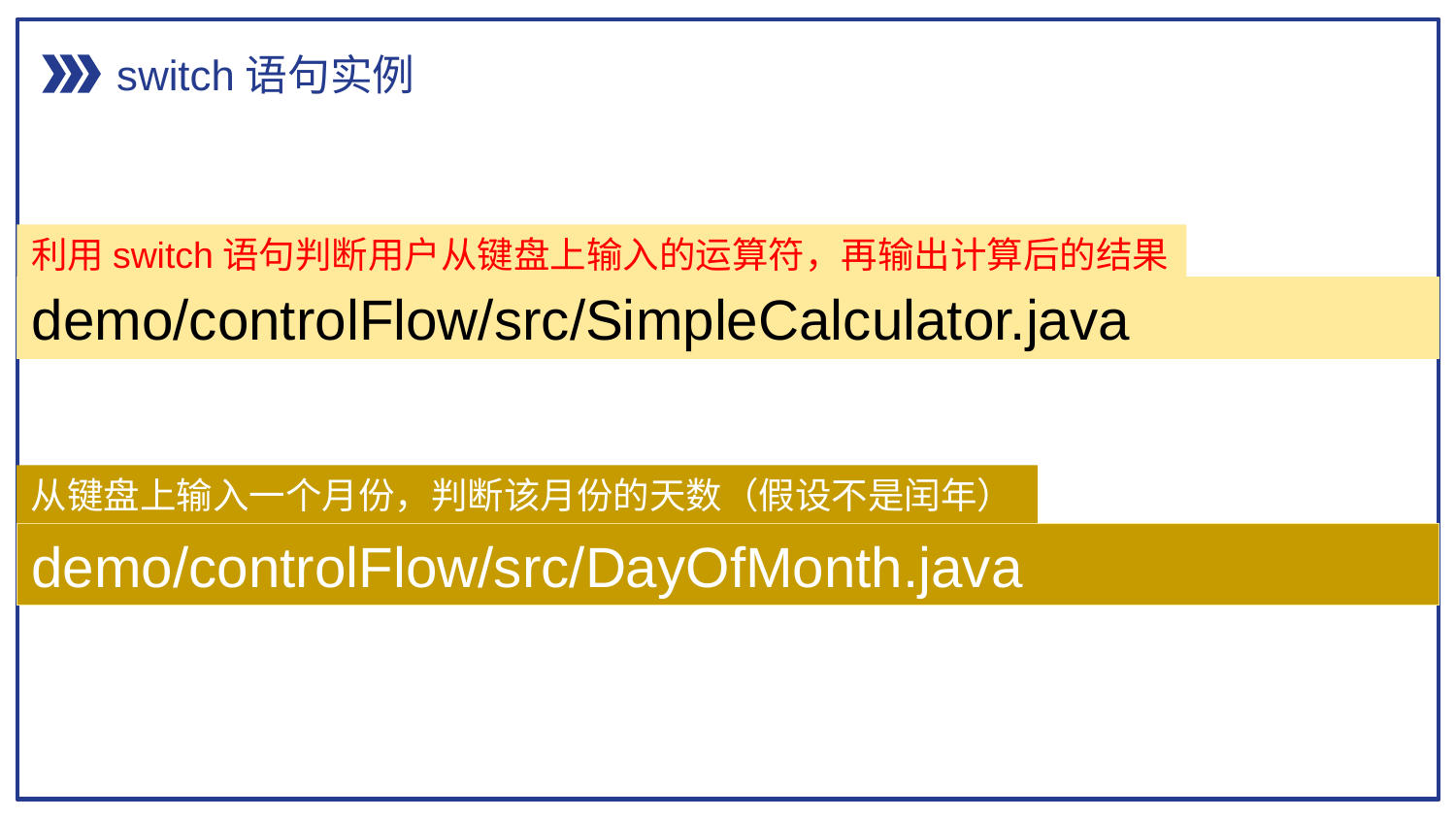

switch语句实例

利用switch语句判断用户从键盘上输入的运算符，再输出计算后的结果
demo/controlFlow/src/SimpleCalculator.java
从键盘上输入一个月份，判断该月份的天数（假设不是闰年）
demo/controlFlow/src/DayOfMonth.java